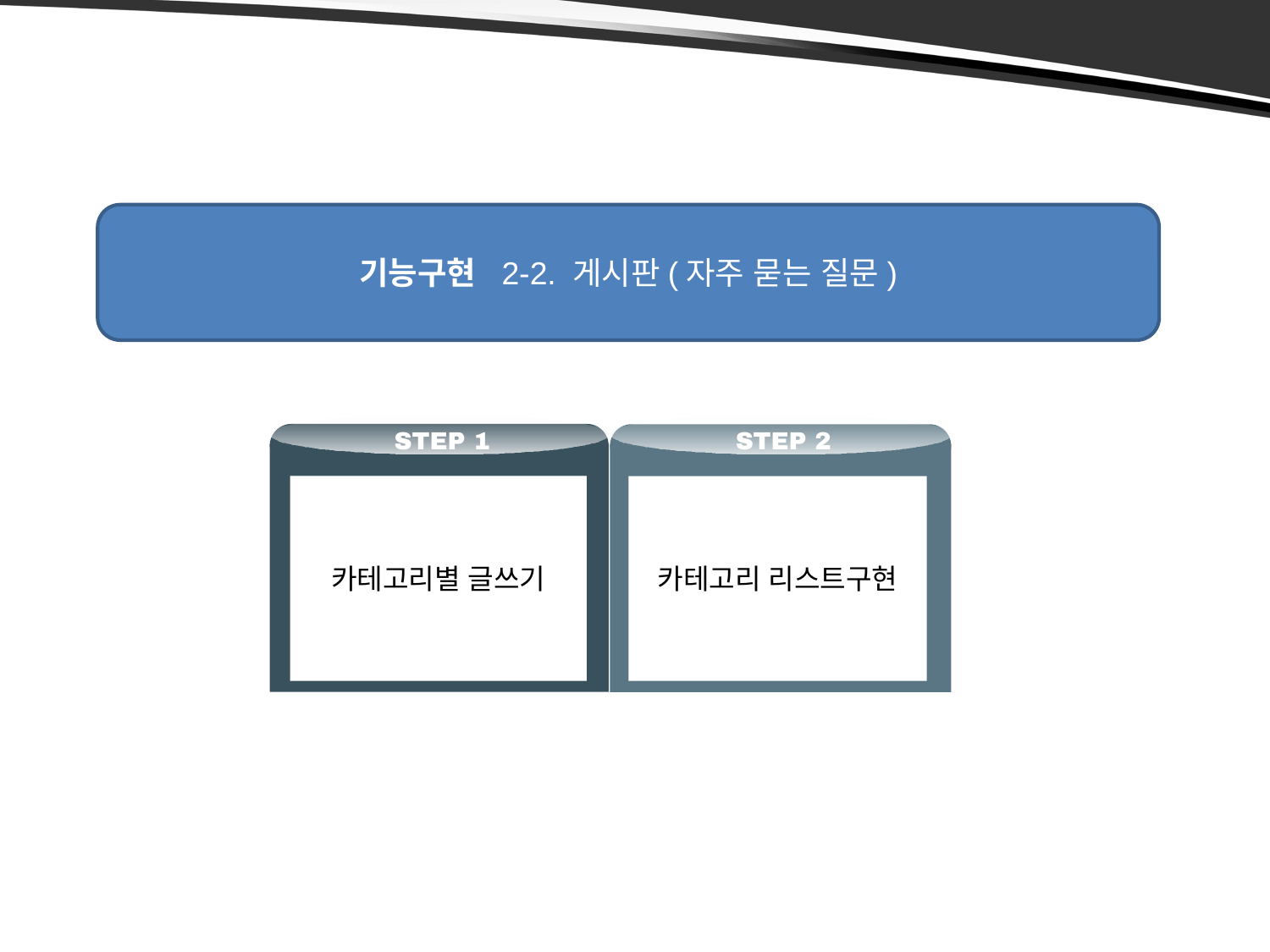

기능구현  2-2. 게시판(자주 묻는 질문)

STEP 1

카테고리별 글쓰기

STEP 2

카테고리 리스트구현 구현1